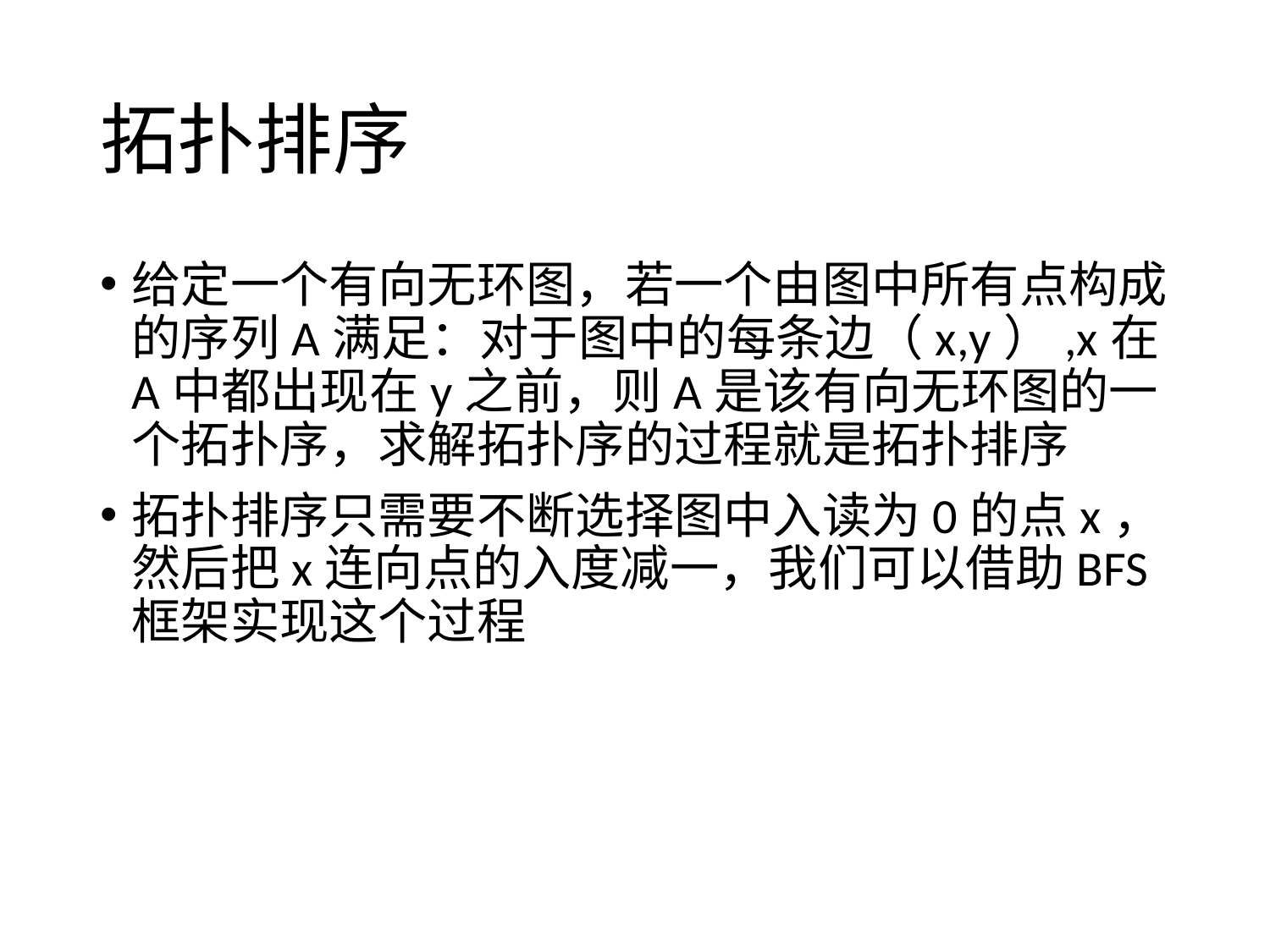

# 拓扑排序
给定一个有向无环图，若一个由图中所有点构成的序列A满足：对于图中的每条边（x,y）,x在A中都出现在y之前，则A是该有向无环图的一个拓扑序，求解拓扑序的过程就是拓扑排序
拓扑排序只需要不断选择图中入读为0的点x，然后把x连向点的入度减一，我们可以借助BFS框架实现这个过程